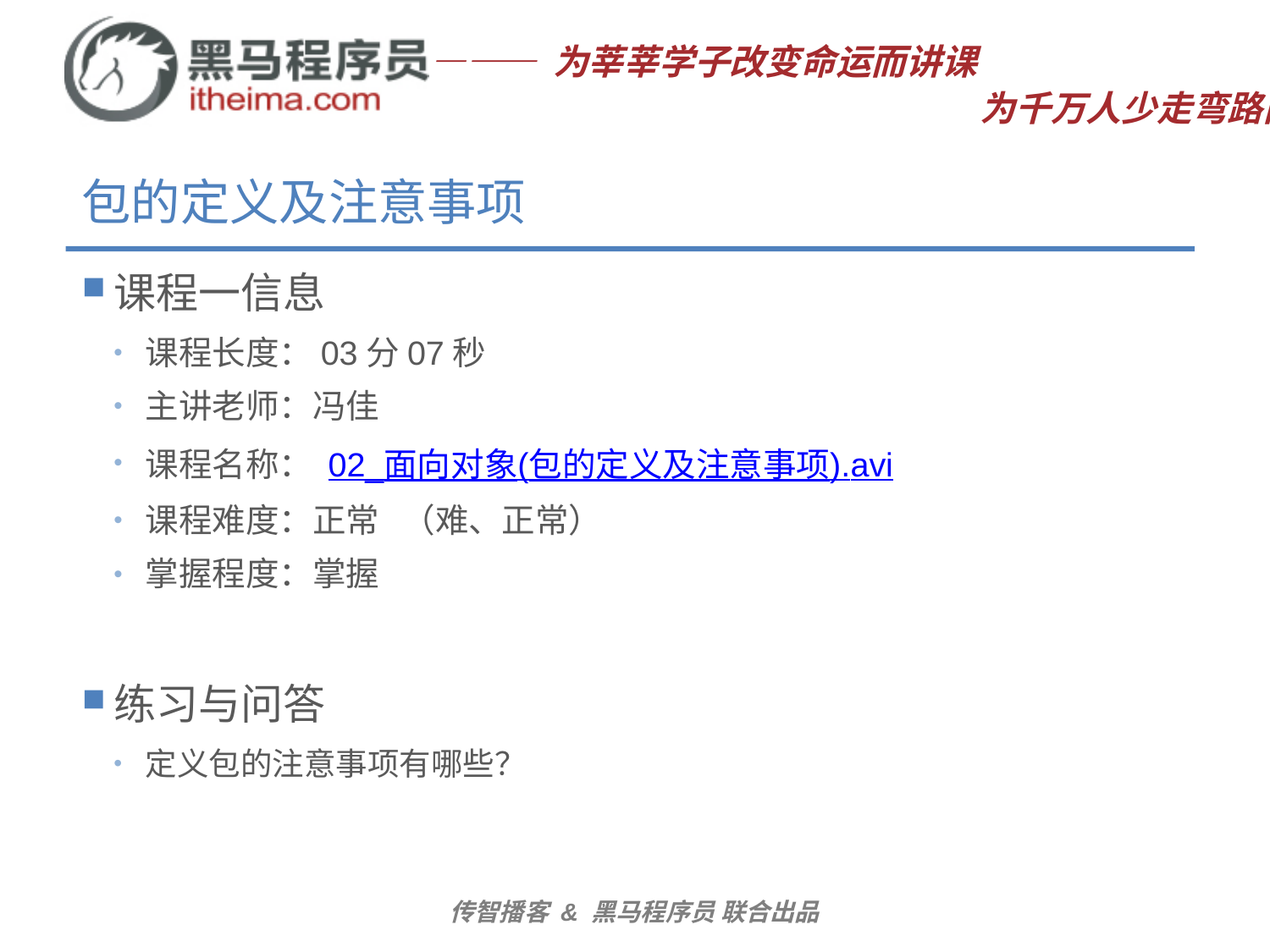

# 包的定义及注意事项
课程一信息
课程长度：03分07秒
主讲老师：冯佳
课程名称： 02_面向对象(包的定义及注意事项).avi
课程难度：正常   （难、正常）
掌握程度：掌握

练习与问答
定义包的注意事项有哪些？